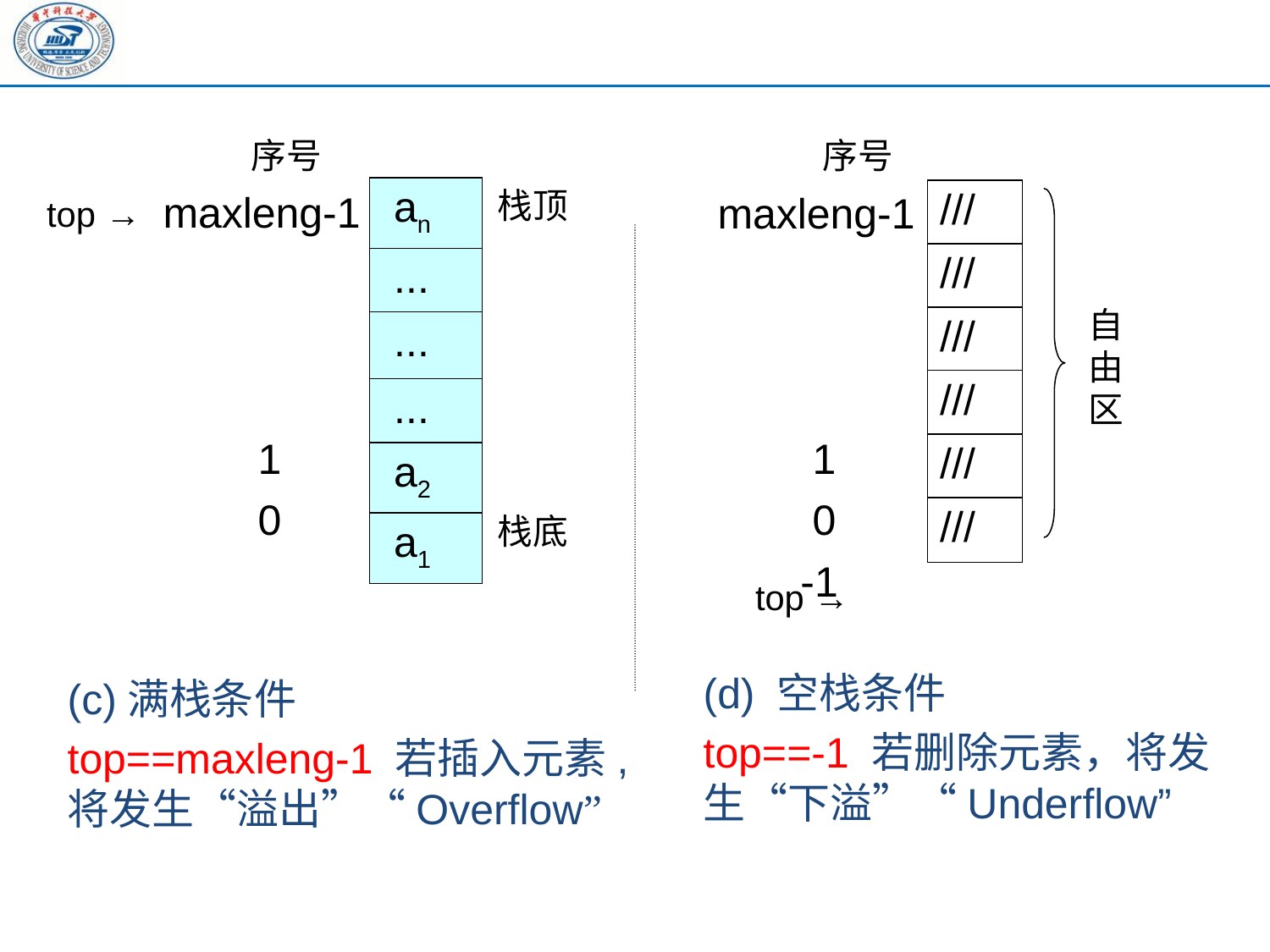

序号
序号
栈顶
| an |
| --- |
| ... |
| ... |
| ... |
| a2 |
| a1 |
maxleng-1

        1
        0
maxleng-1

        1
        0
       -1
| /// |
| --- |
| /// |
| /// |
| /// |
| /// |
| /// |
top →

自
由
区
栈底
top →
(d) 空栈条件
top==-1 若删除元素，将发生“下溢”“Underflow”
(c)满栈条件
top==maxleng-1 若插入元素,将发生“溢出”“Overflow”